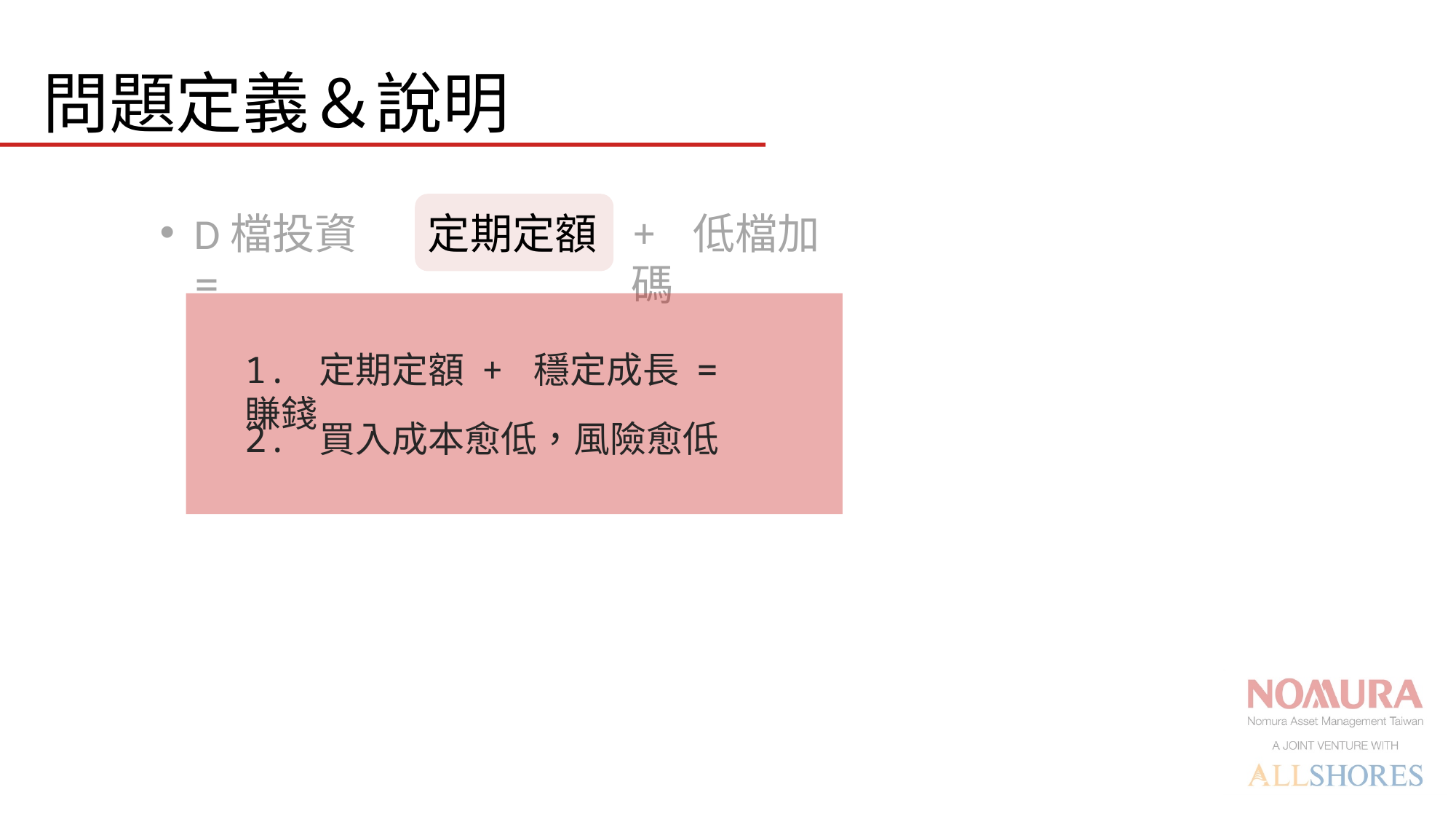

問題定義＆說明

定期定額
D檔投資 =
+ 低檔加碼

1. 定期定額 + 穩定成長 = 賺錢
2. 買入成本愈低，風險愈低